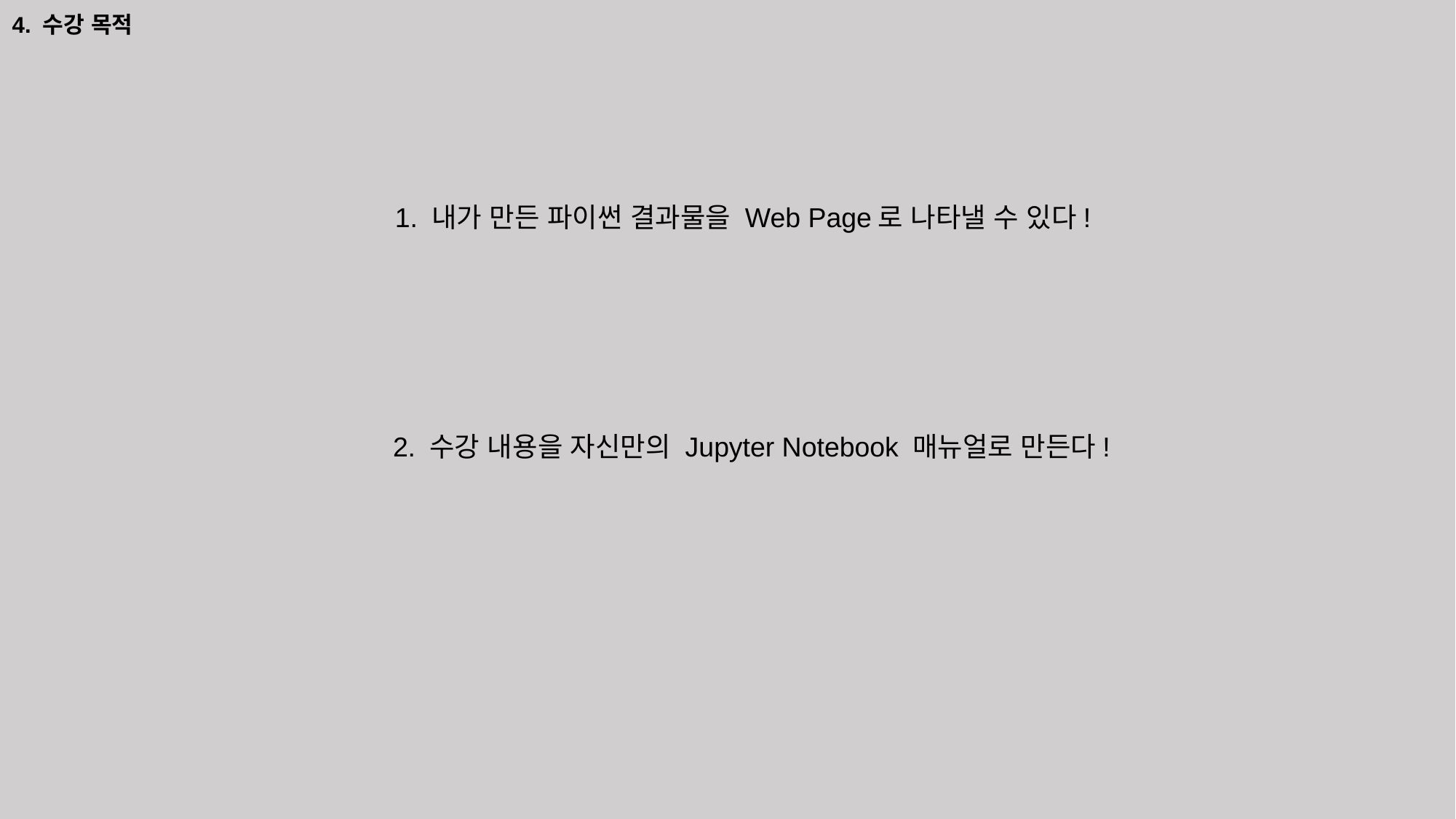

4. 수강 목적
1. 내가 만든 파이썬 결과물을 Web Page로 나타낼 수 있다!
2. 수강 내용을 자신만의 Jupyter Notebook 매뉴얼로 만든다!